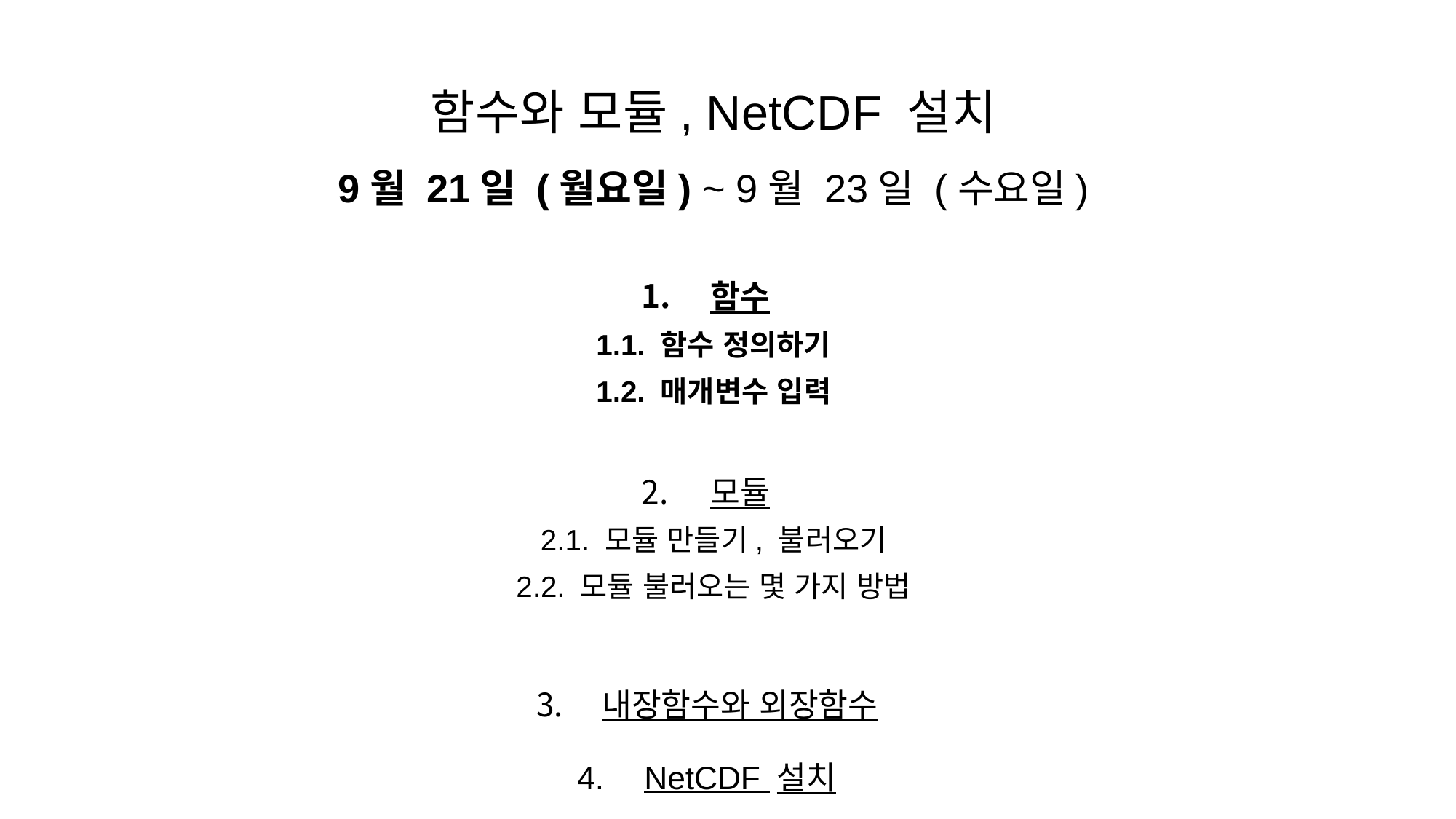

# 함수와 모듈, NetCDF 설치 9월 21일 (월요일) ~ 9월 23일 (수요일)
함수
1.1. 함수 정의하기
1.2. 매개변수 입력

모듈
2.1. 모듈 만들기, 불러오기
2.2. 모듈 불러오는 몇 가지 방법

내장함수와 외장함수
NetCDF 설치